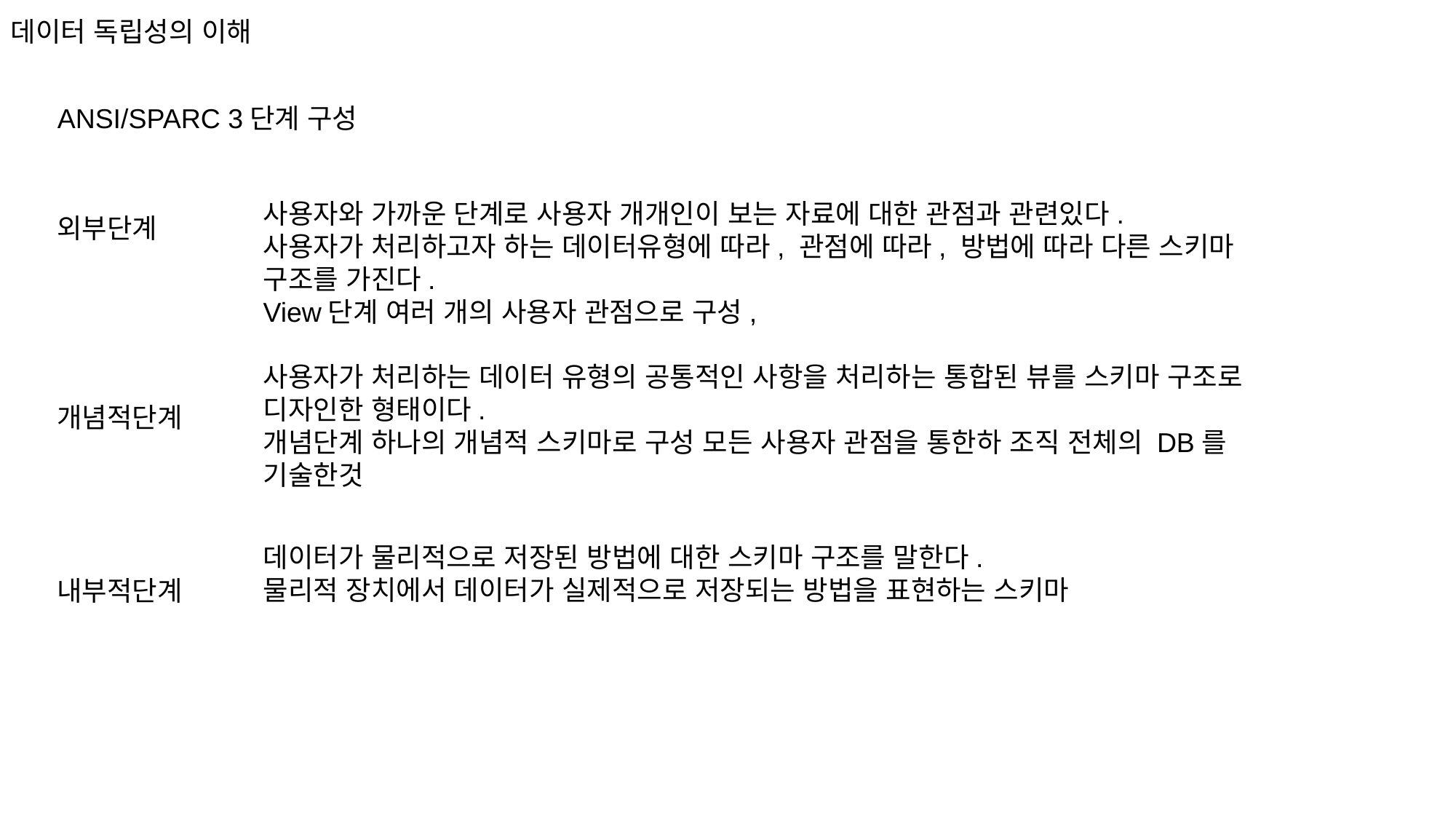

데이터 독립성의 이해
ANSI/SPARC 3단계 구성
사용자와 가까운 단계로 사용자 개개인이 보는 자료에 대한 관점과 관련있다.
사용자가 처리하고자 하는 데이터유형에 따라, 관점에 따라, 방법에 따라 다른 스키마 구조를 가진다.
View단계 여러 개의 사용자 관점으로 구성,
외부단계
사용자가 처리하는 데이터 유형의 공통적인 사항을 처리하는 통합된 뷰를 스키마 구조로 디자인한 형태이다.
개념단계 하나의 개념적 스키마로 구성 모든 사용자 관점을 통한하 조직 전체의 DB를 기술한것
개념적단계
데이터가 물리적으로 저장된 방법에 대한 스키마 구조를 말한다.
물리적 장치에서 데이터가 실제적으로 저장되는 방법을 표현하는 스키마
내부적단계